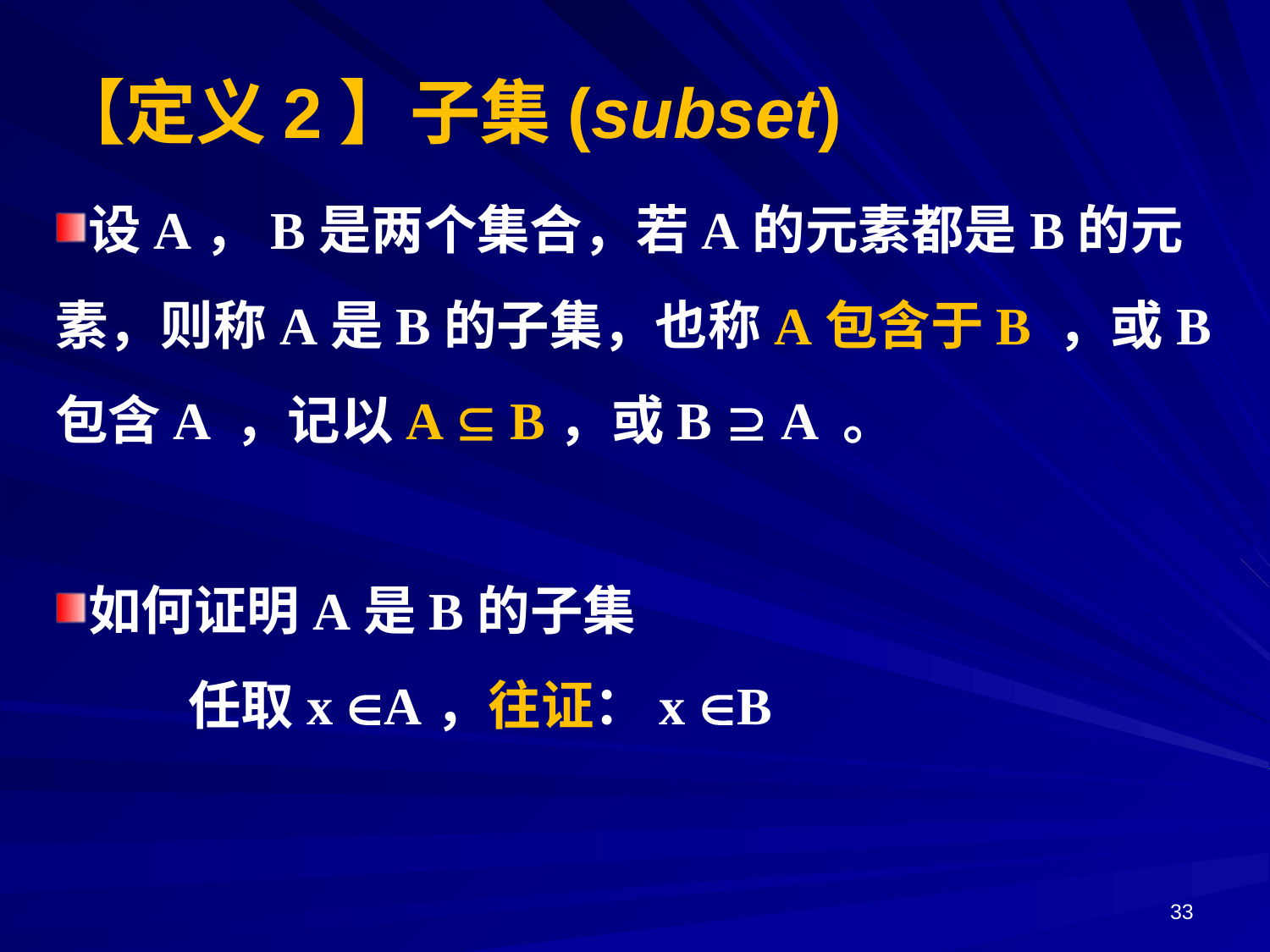

【定义2】子集(subset)
设A，B是两个集合，若A的元素都是B的元素，则称A是B的子集，也称A包含于B ，或B包含A ，记以A ⊆ B，或B ⊇ A 。

如何证明A是B的子集
          任取x ∈A，往证：x ∈B

33